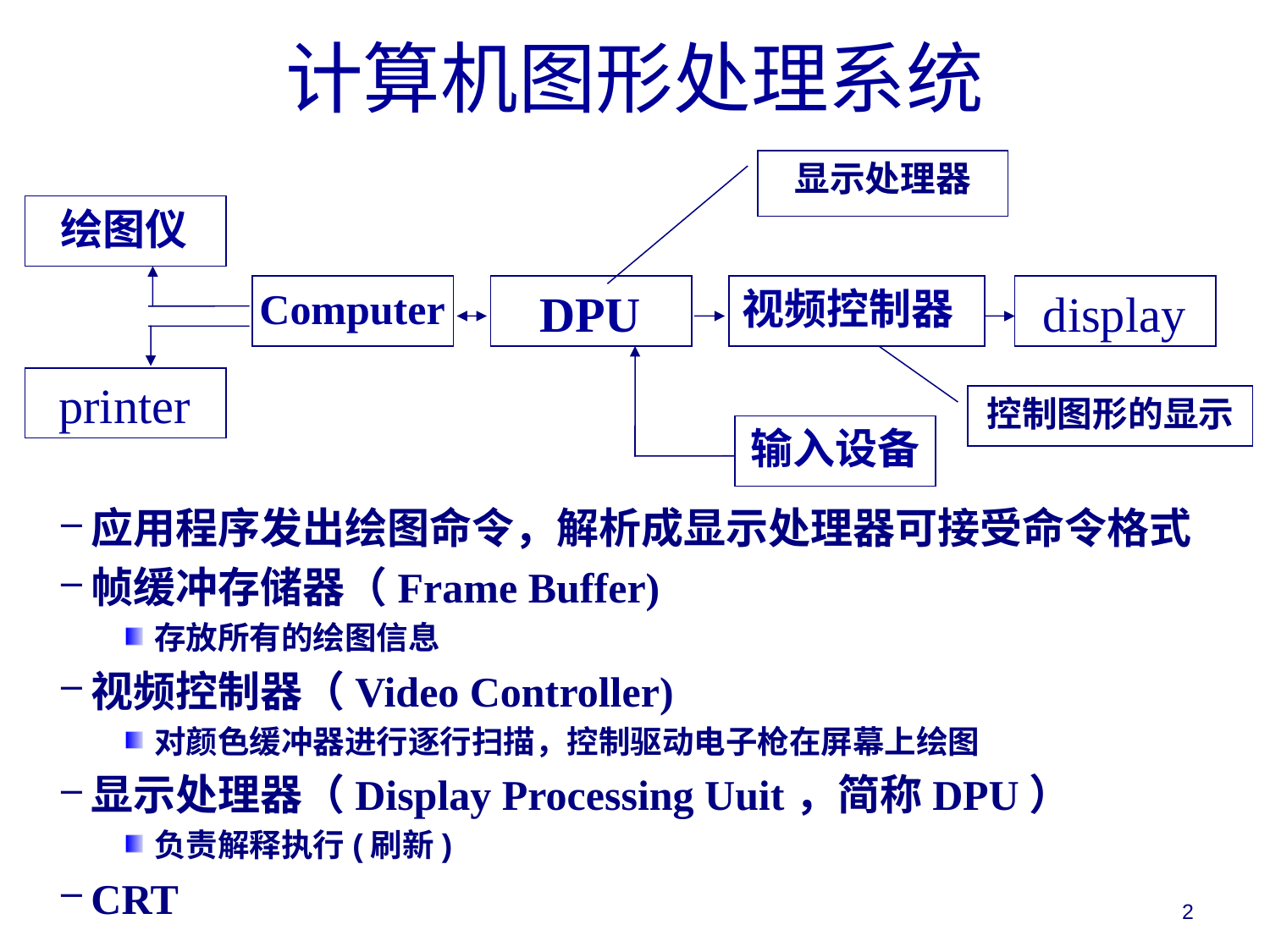

# 计算机图形处理系统
显示处理器

绘图仪

Computer

DPU

视频控制器

display

printer

输入设备

控制图形的显示

应用程序发出绘图命令，解析成显示处理器可接受命令格式
帧缓冲存储器（Frame Buffer)
存放所有的绘图信息
视频控制器（Video Controller)
对颜色缓冲器进行逐行扫描，控制驱动电子枪在屏幕上绘图
显示处理器（Display Processing Uuit，简称DPU）
负责解释执行(刷新)
CRT
2